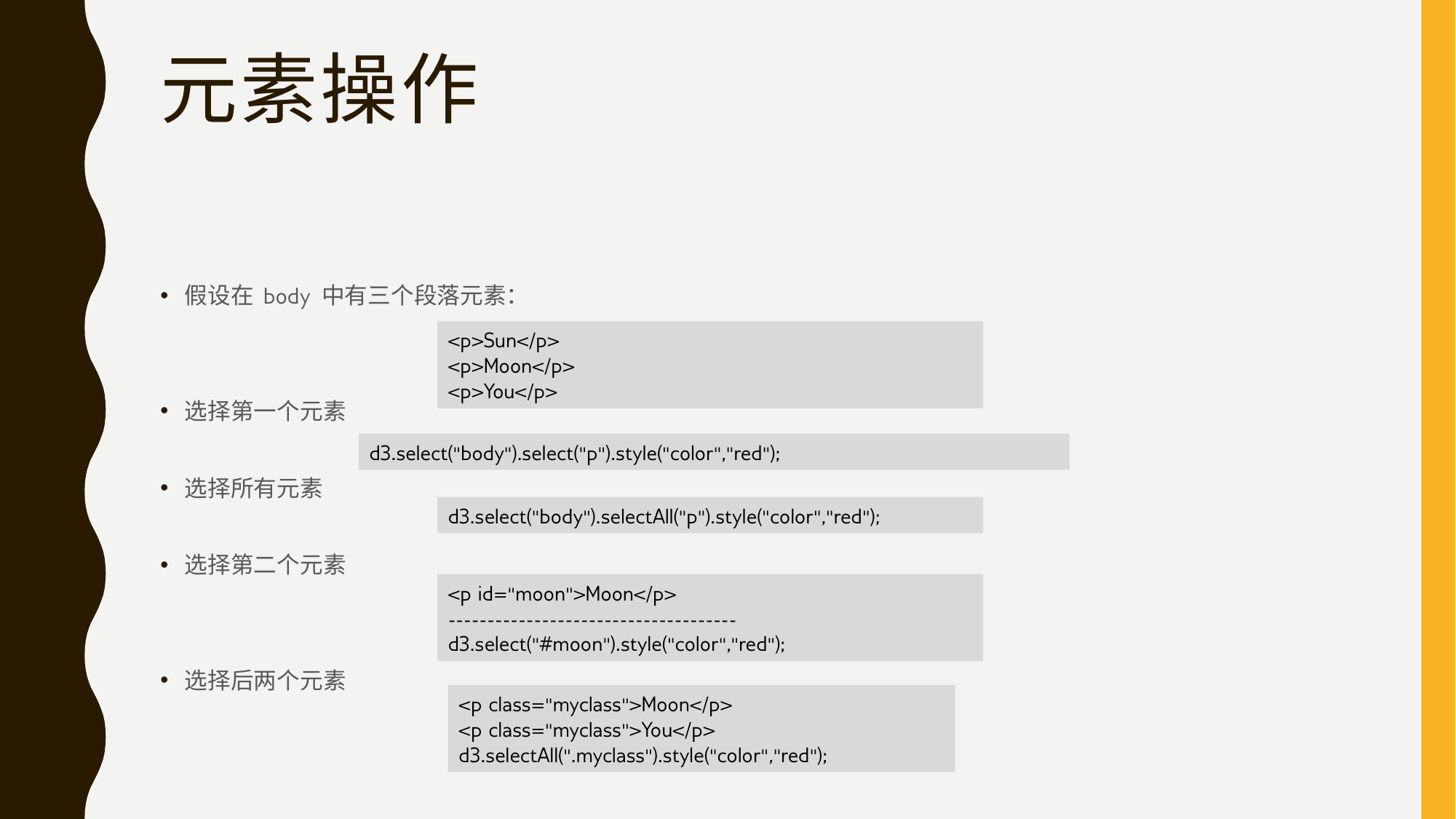

# 元素操作
假设在 body 中有三个段落元素：

选择第一个元素

选择所有元素

选择第二个元素

选择后两个元素

<p>Sun</p>
<p>Moon</p>
<p>You</p>
d3.select("body").select("p").style("color","red");
d3.select("body").selectAll("p").style("color","red");
<p id="moon">Moon</p>
-------------------------------------
d3.select("#moon").style("color","red");
<p class="myclass">Moon</p>
<p class="myclass">You</p>
d3.selectAll(".myclass").style("color","red");